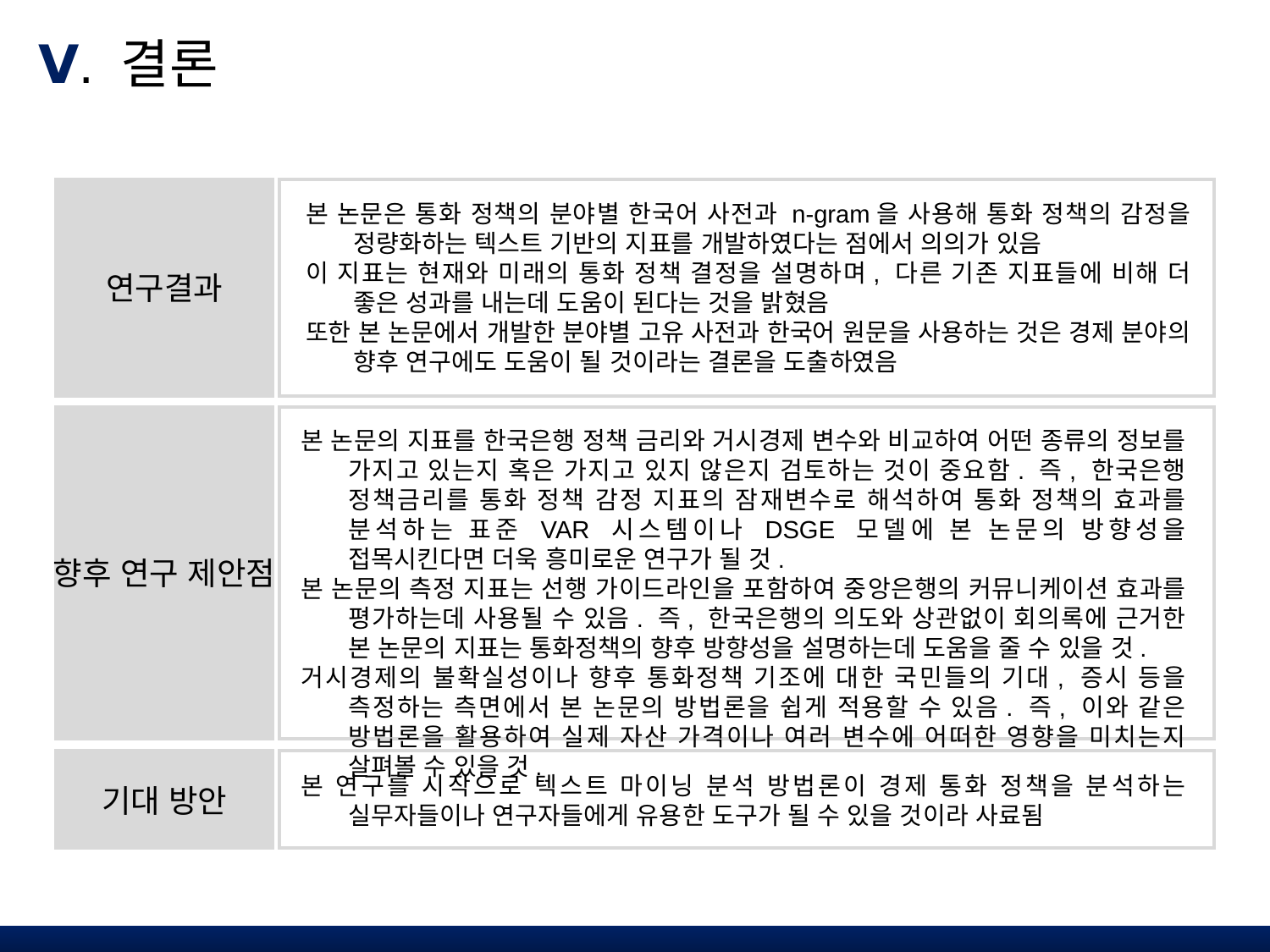

Ⅴ. 결론

본 논문은 통화 정책의 분야별 한국어 사전과 n-gram을 사용해 통화 정책의 감정을 정량화하는 텍스트 기반의 지표를 개발하였다는 점에서 의의가 있음
이 지표는 현재와 미래의 통화 정책 결정을 설명하며, 다른 기존 지표들에 비해 더 좋은 성과를 내는데 도움이 된다는 것을 밝혔음
또한 본 논문에서 개발한 분야별 고유 사전과 한국어 원문을 사용하는 것은 경제 분야의 향후 연구에도 도움이 될 것이라는 결론을 도출하였음
연구결과

본 논문의 지표를 한국은행 정책 금리와 거시경제 변수와 비교하여 어떤 종류의 정보를 가지고 있는지 혹은 가지고 있지 않은지 검토하는 것이 중요함. 즉, 한국은행 정책금리를 통화 정책 감정 지표의 잠재변수로 해석하여 통화 정책의 효과를 분석하는 표준 VAR 시스템이나 DSGE 모델에 본 논문의 방향성을 접목시킨다면 더욱 흥미로운 연구가 될 것.
본 논문의 측정 지표는 선행 가이드라인을 포함하여 중앙은행의 커뮤니케이션 효과를 평가하는데 사용될 수 있음. 즉, 한국은행의 의도와 상관없이 회의록에 근거한 본 논문의 지표는 통화정책의 향후 방향성을 설명하는데 도움을 줄 수 있을 것.
거시경제의 불확실성이나 향후 통화정책 기조에 대한 국민들의 기대, 증시 등을 측정하는 측면에서 본 논문의 방법론을 쉽게 적용할 수 있음. 즉, 이와 같은 방법론을 활용하여 실제 자산 가격이나 여러 변수에 어떠한 영향을 미치는지 살펴볼 수 있을 것.
향후 연구 제안점

본 연구를 시작으로 텍스트 마이닝 분석 방법론이 경제 통화 정책을 분석하는 실무자들이나 연구자들에게 유용한 도구가 될 수 있을 것이라 사료됨
기대 방안